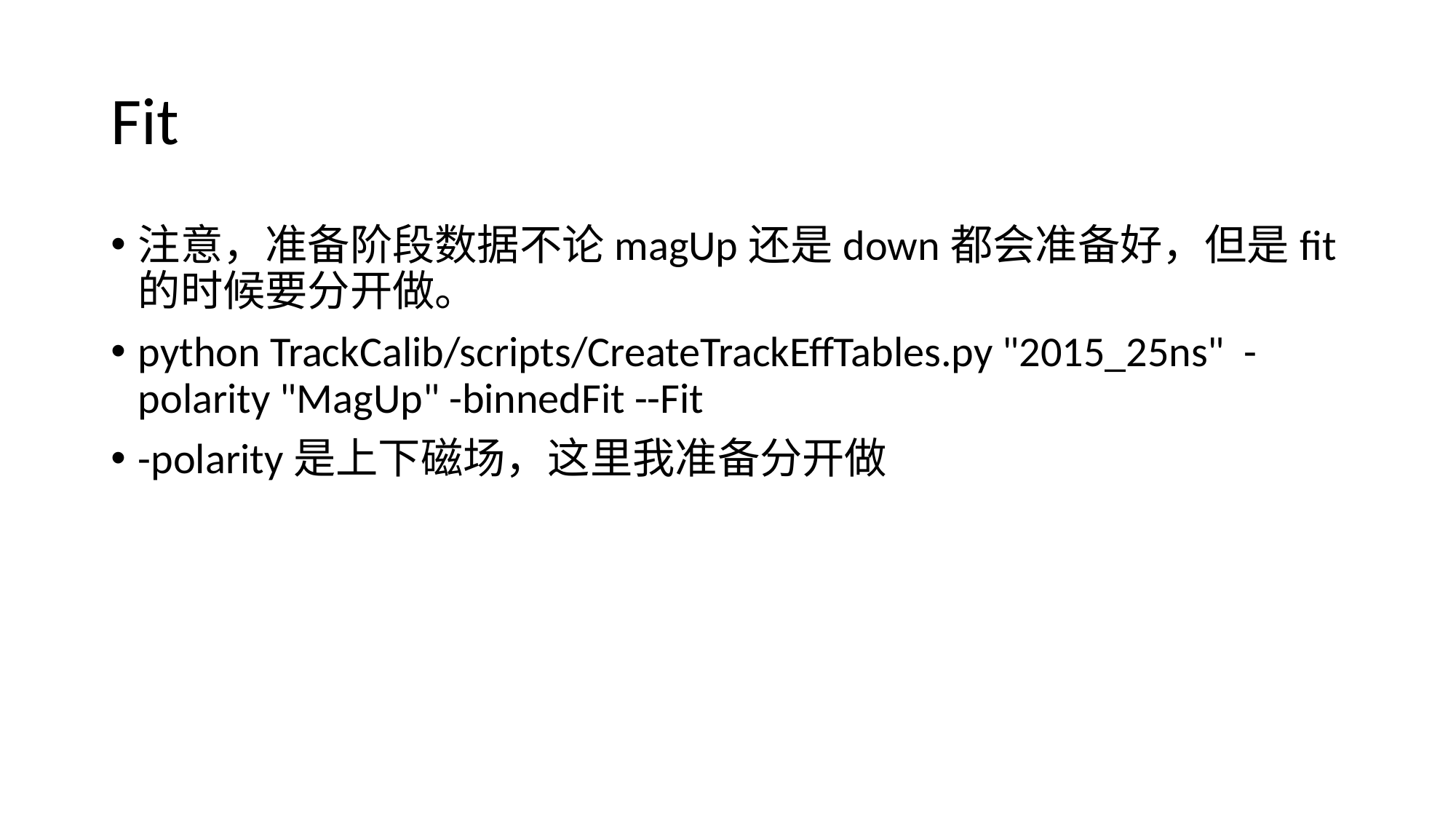

# Fit
注意，准备阶段数据不论magUp还是down都会准备好，但是fit的时候要分开做。
python TrackCalib/scripts/CreateTrackEffTables.py "2015_25ns"  -polarity "MagUp" -binnedFit --Fit
-polarity是上下磁场，这里我准备分开做